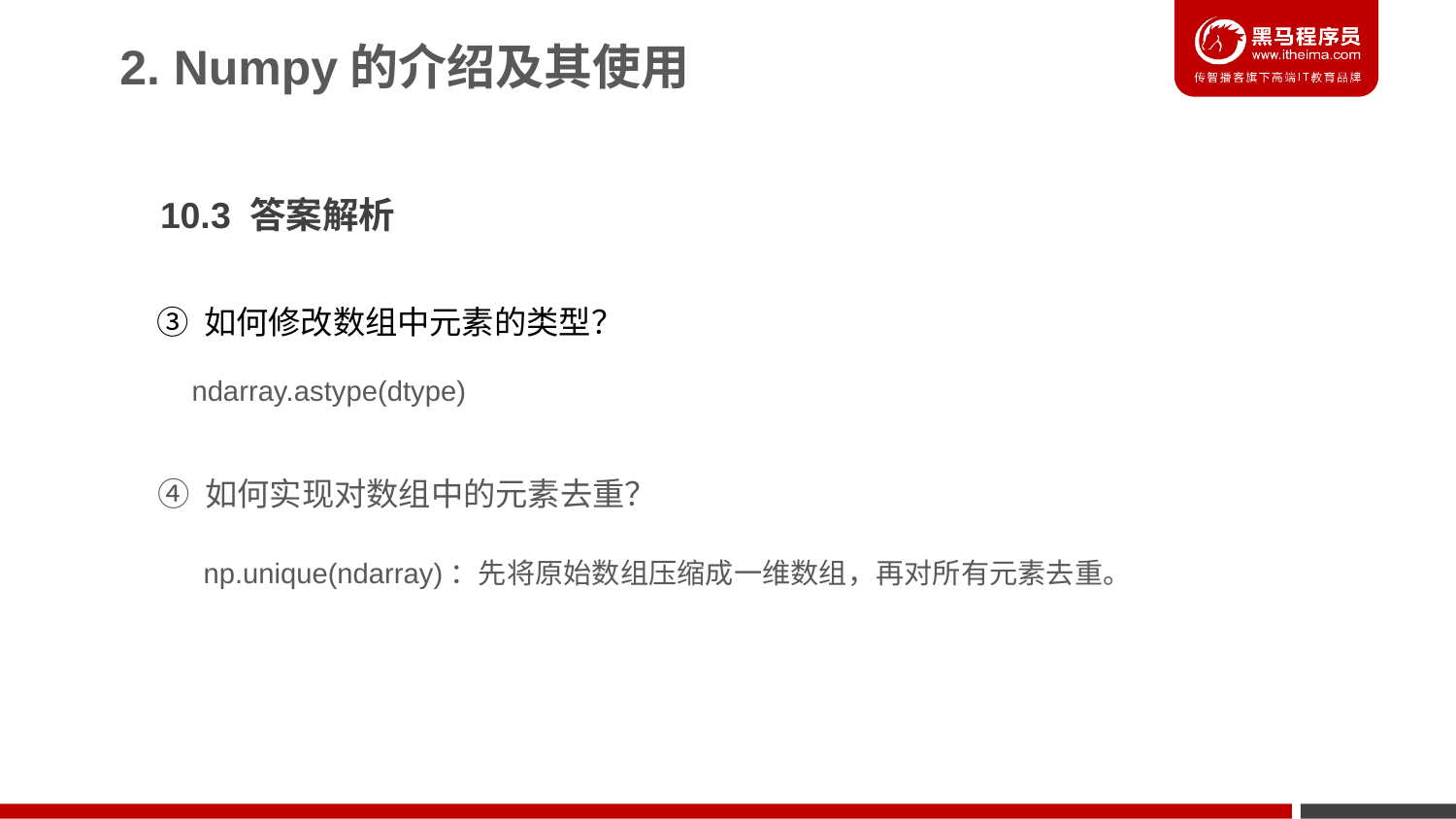

2. Numpy的介绍及其使用
10.3 答案解析
③ 如何修改数组中元素的类型？
ndarray.astype(dtype)
④ 如何实现对数组中的元素去重？
np.unique(ndarray)：先将原始数组压缩成一维数组，再对所有元素去重。